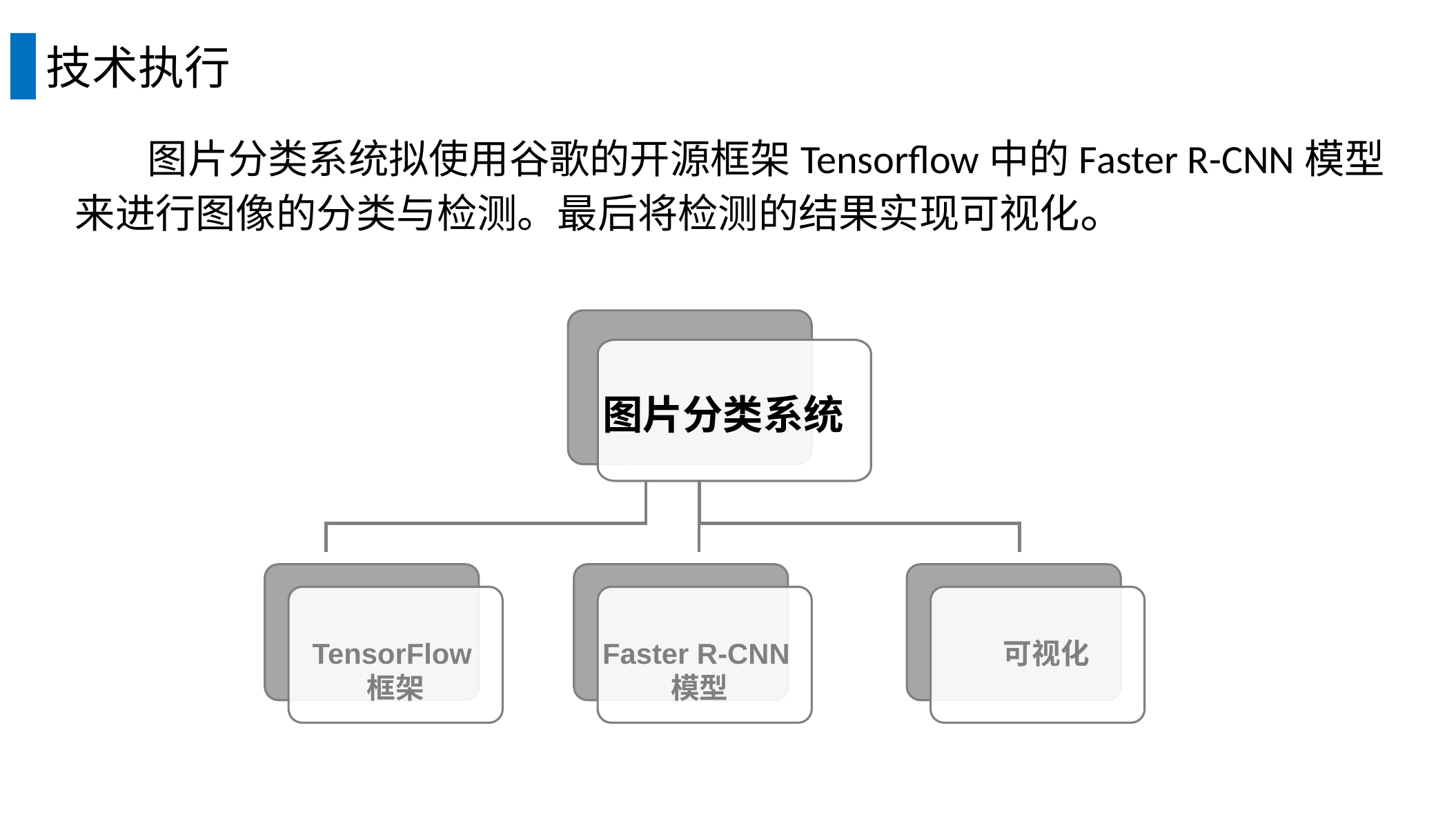

技术执行
       图片分类系统拟使用谷歌的开源框架Tensorflow中的Faster R-CNN模型来进行图像的分类与检测。最后将检测的结果实现可视化。

图片分类系统

可视化
Faster R-CNN模型
TensorFlow框架